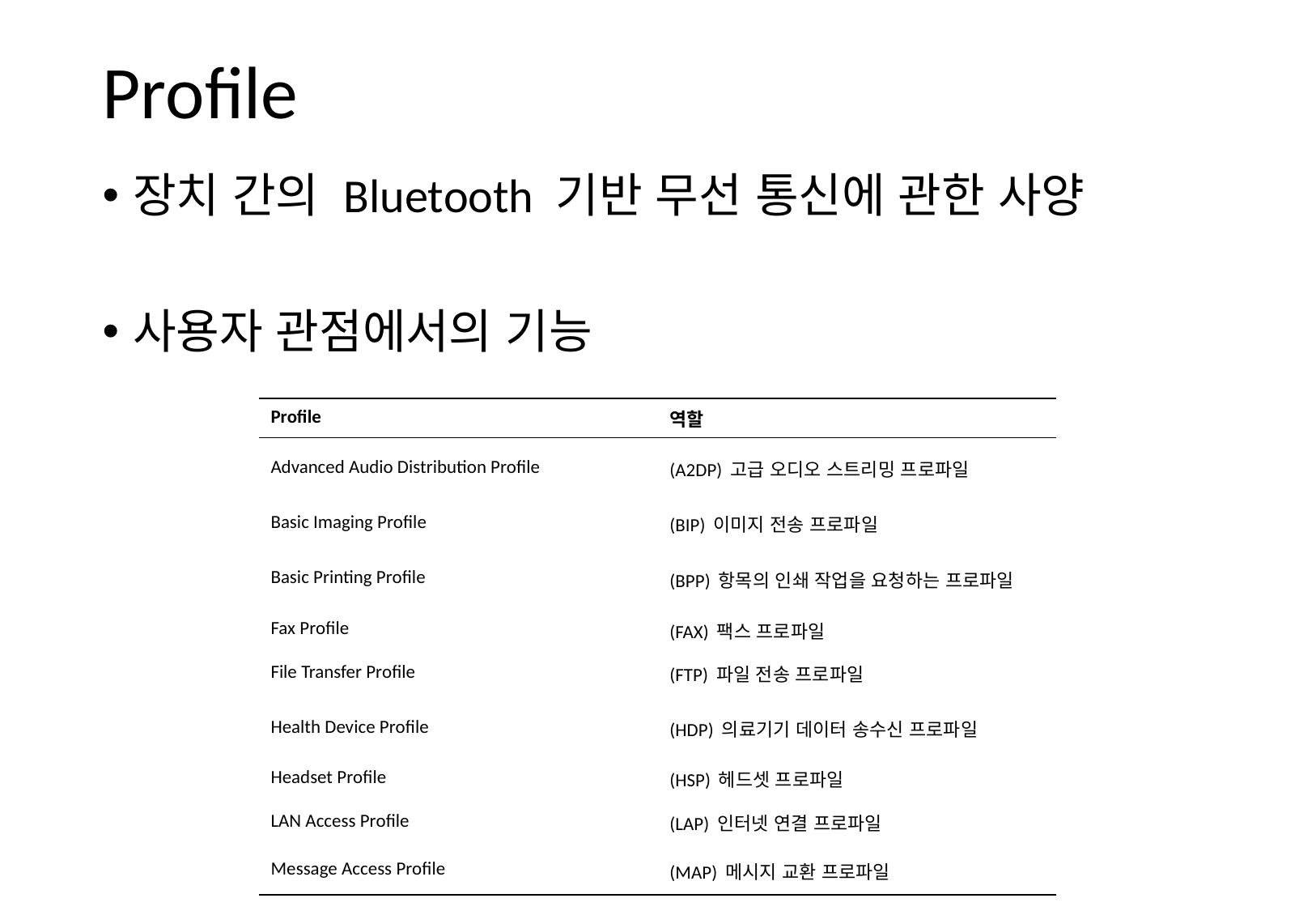

# Profile
장치 간의 Bluetooth 기반 무선 통신에 관한 사양

사용자 관점에서의 기능
| Profile | 역할 |
| --- | --- |
| Advanced Audio Distribution Profile | (A2DP) 고급 오디오 스트리밍 프로파일 |
| Basic Imaging Profile | (BIP) 이미지 전송 프로파일 |
| Basic Printing Profile | (BPP) 항목의 인쇄 작업을 요청하는 프로파일 |
| Fax Profile | (FAX) 팩스 프로파일 |
| File Transfer Profile | (FTP) 파일 전송 프로파일 |
| Health Device Profile | (HDP) 의료기기 데이터 송수신 프로파일 |
| Headset Profile | (HSP) 헤드셋 프로파일 |
| LAN Access Profile | (LAP) 인터넷 연결 프로파일 |
| Message Access Profile | (MAP) 메시지 교환 프로파일 |